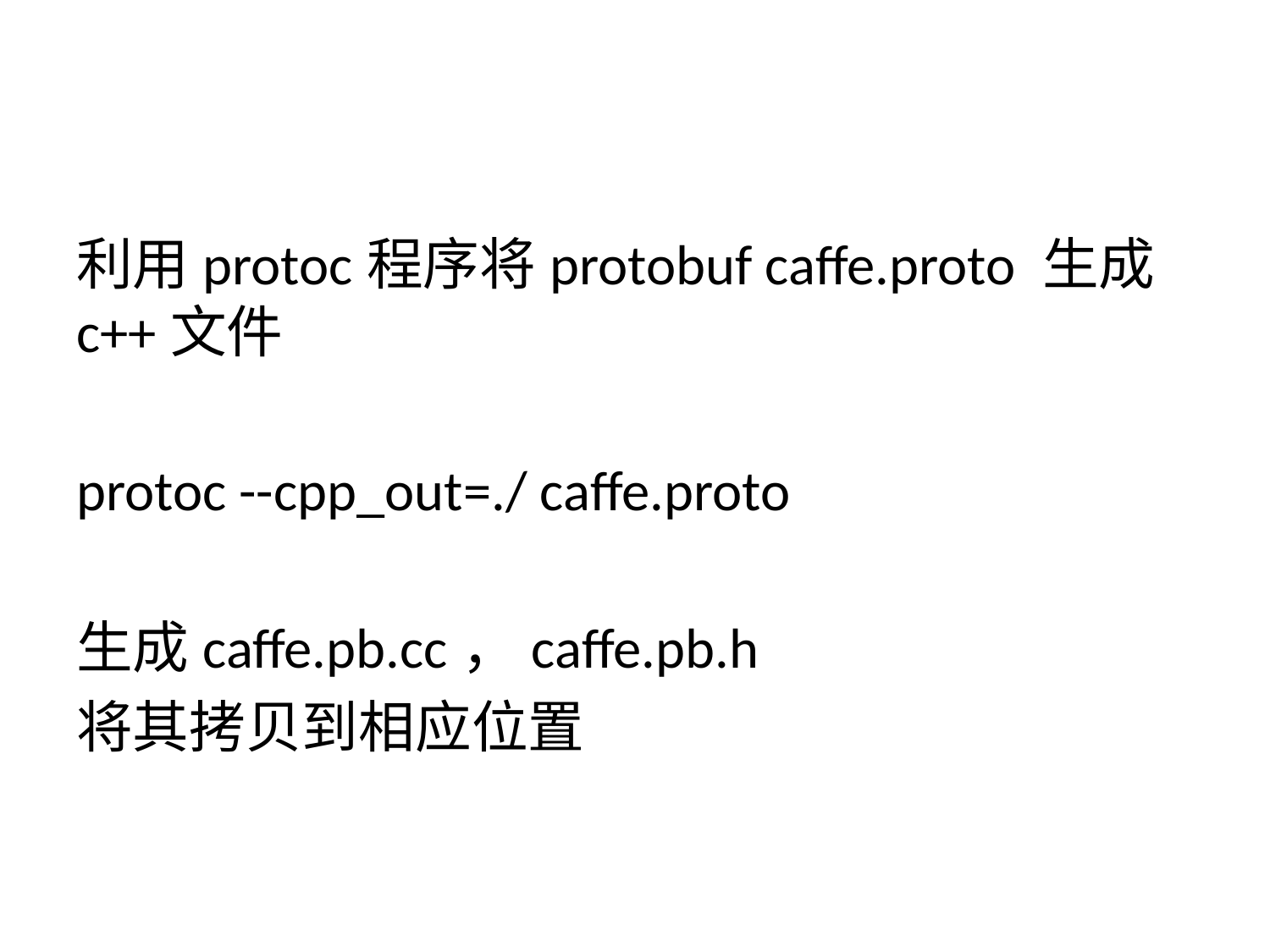

#
利用protoc程序将protobuf caffe.proto 生成c++文件

protoc --cpp_out=./ caffe.proto

生成caffe.pb.cc，caffe.pb.h
将其拷贝到相应位置